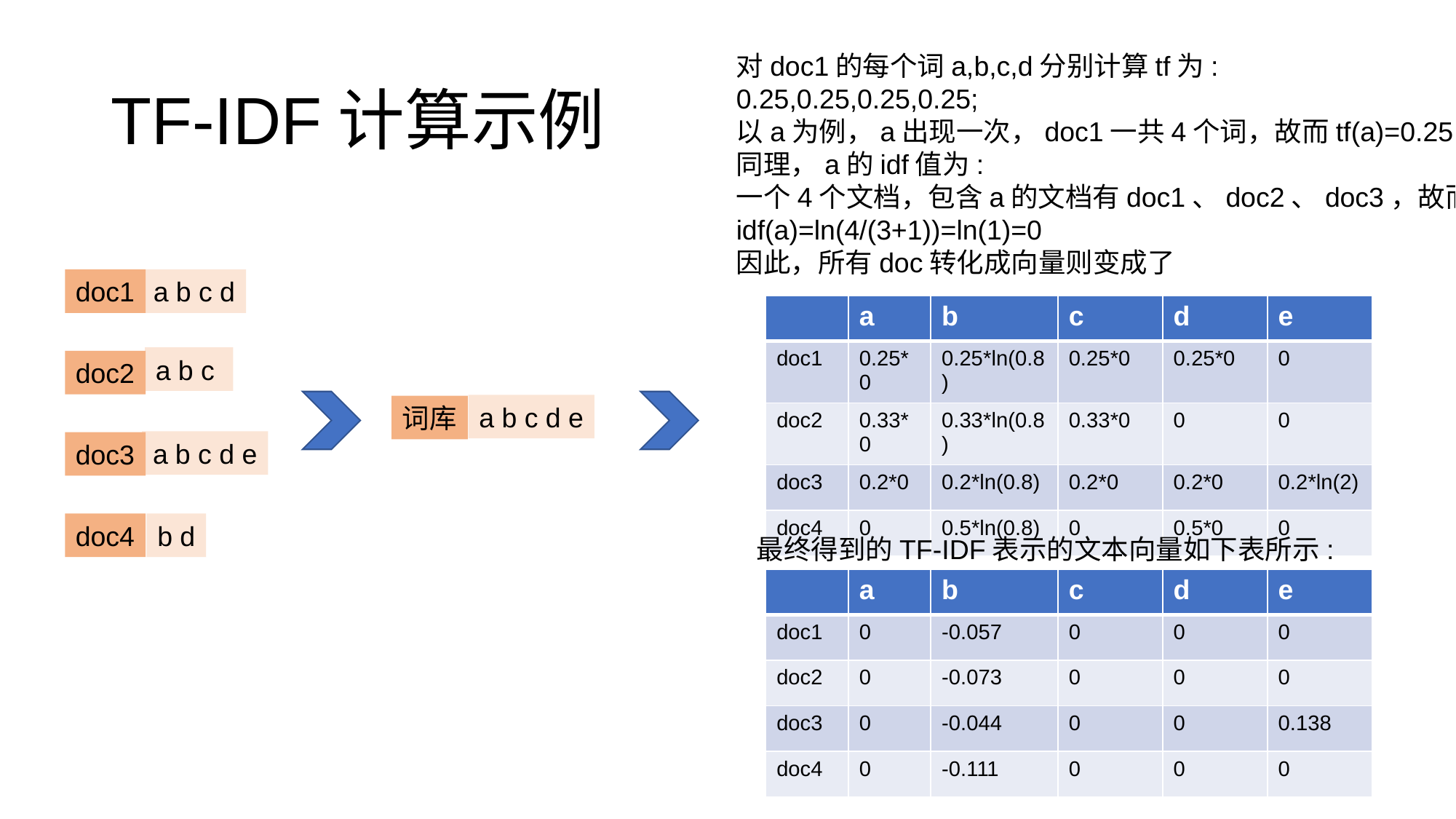

# TF-IDF计算示例
对doc1的每个词a,b,c,d分别计算tf为:
0.25,0.25,0.25,0.25;
以a为例，a出现一次，doc1一共4个词，故而tf(a)=0.25
同理，a的idf值为:
一个4个文档，包含a的文档有doc1、doc2、doc3，故而
idf(a)=ln(4/(3+1))=ln(1)=0
因此，所有doc转化成向量则变成了

doc1
a b c d
|  | a | b | c | d | e |
| --- | --- | --- | --- | --- | --- |
| doc1 | 0.25\*0 | 0.25\*ln(0.8) | 0.25\*0 | 0.25\*0 | 0 |
| doc2 | 0.33\*0 | 0.33\*ln(0.8) | 0.33\*0 | 0 | 0 |
| doc3 | 0.2\*0 | 0.2\*ln(0.8) | 0.2\*0 | 0.2\*0 | 0.2\*ln(2) |
| doc4 | 0 | 0.5\*ln(0.8) | 0 | 0.5\*0 | 0 |
a b c
doc2

a b c d e
词库
a b c d e
doc3
doc4
b d
最终得到的TF-IDF表示的文本向量如下表所示:
|  | a | b | c | d | e |
| --- | --- | --- | --- | --- | --- |
| doc1 | 0 | -0.057 | 0 | 0 | 0 |
| doc2 | 0 | -0.073 | 0 | 0 | 0 |
| doc3 | 0 | -0.044 | 0 | 0 | 0.138 |
| doc4 | 0 | -0.111 | 0 | 0 | 0 |